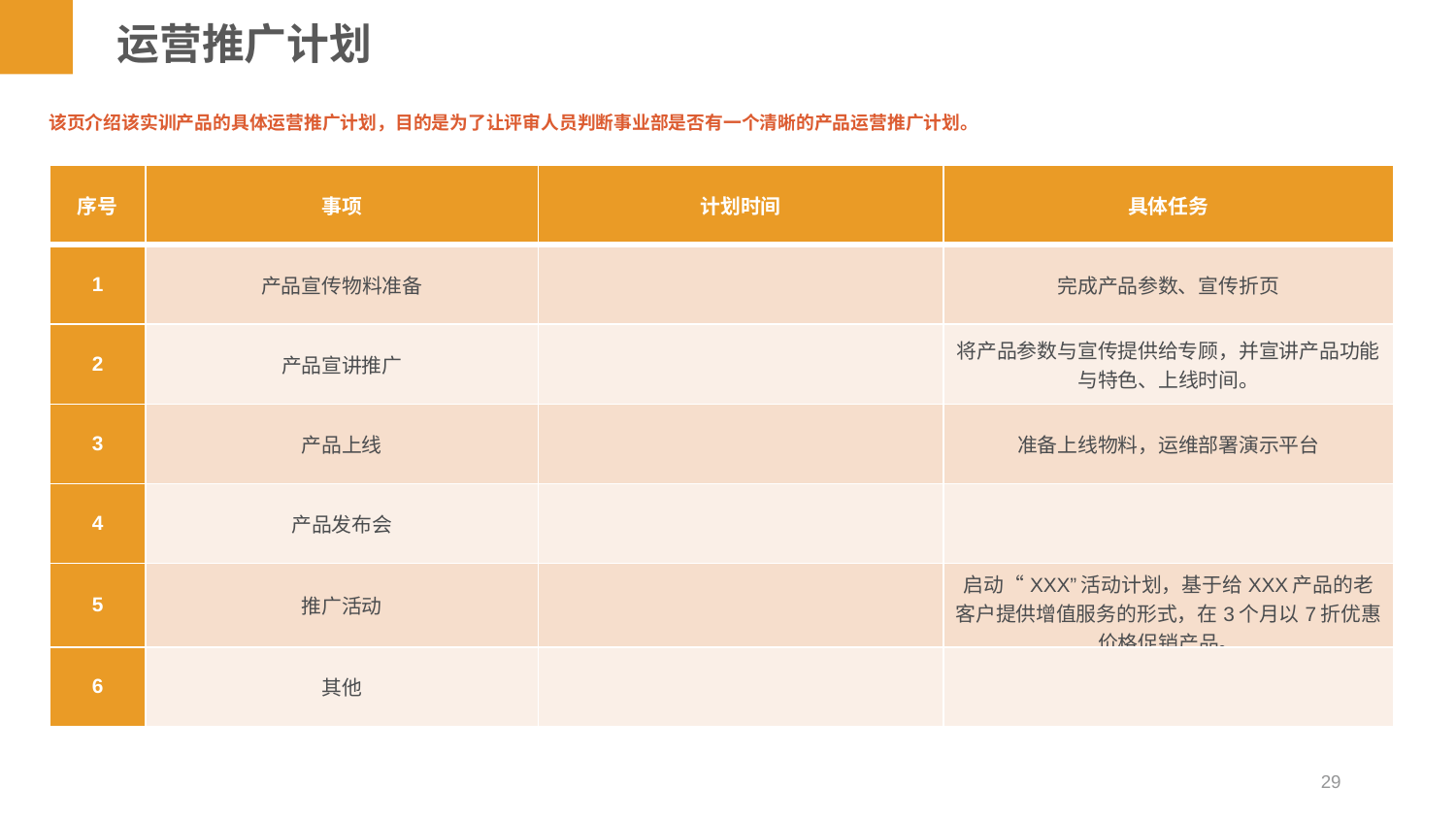

运营推广计划
该页介绍该实训产品的具体运营推广计划，目的是为了让评审人员判断事业部是否有一个清晰的产品运营推广计划。
| 序号 | 事项 | 计划时间 | 具体任务 |
| --- | --- | --- | --- |
| 1 | 产品宣传物料准备 |  | 完成产品参数、宣传折页 |
| 2 | 产品宣讲推广 |  | 将产品参数与宣传提供给专顾，并宣讲产品功能与特色、上线时间。 |
| 3 | 产品上线 |  | 准备上线物料，运维部署演示平台 |
| 4 | 产品发布会 |  |  |
| 5 | 推广活动 |  | 启动“XXX”活动计划，基于给XXX产品的老客户提供增值服务的形式，在3个月以7折优惠价格促销产品。 |
| 6 | 其他 |  |  |
29